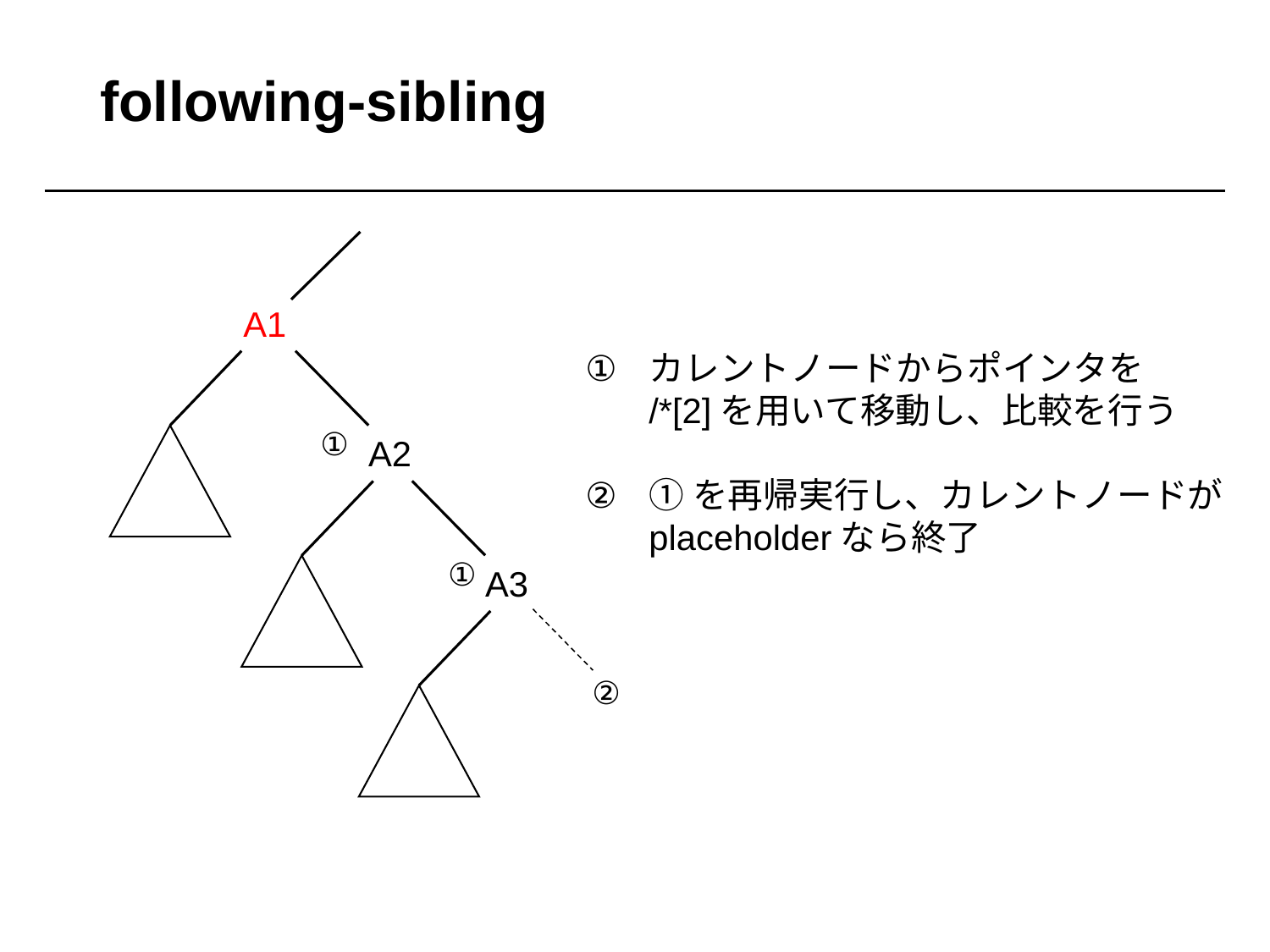

# following-sibling
A1

A2

A3

カレントノードからポインタを
/*[2]を用いて移動し、比較を行う

①を再帰実行し、カレントノードが
placeholderなら終了
①
①
②